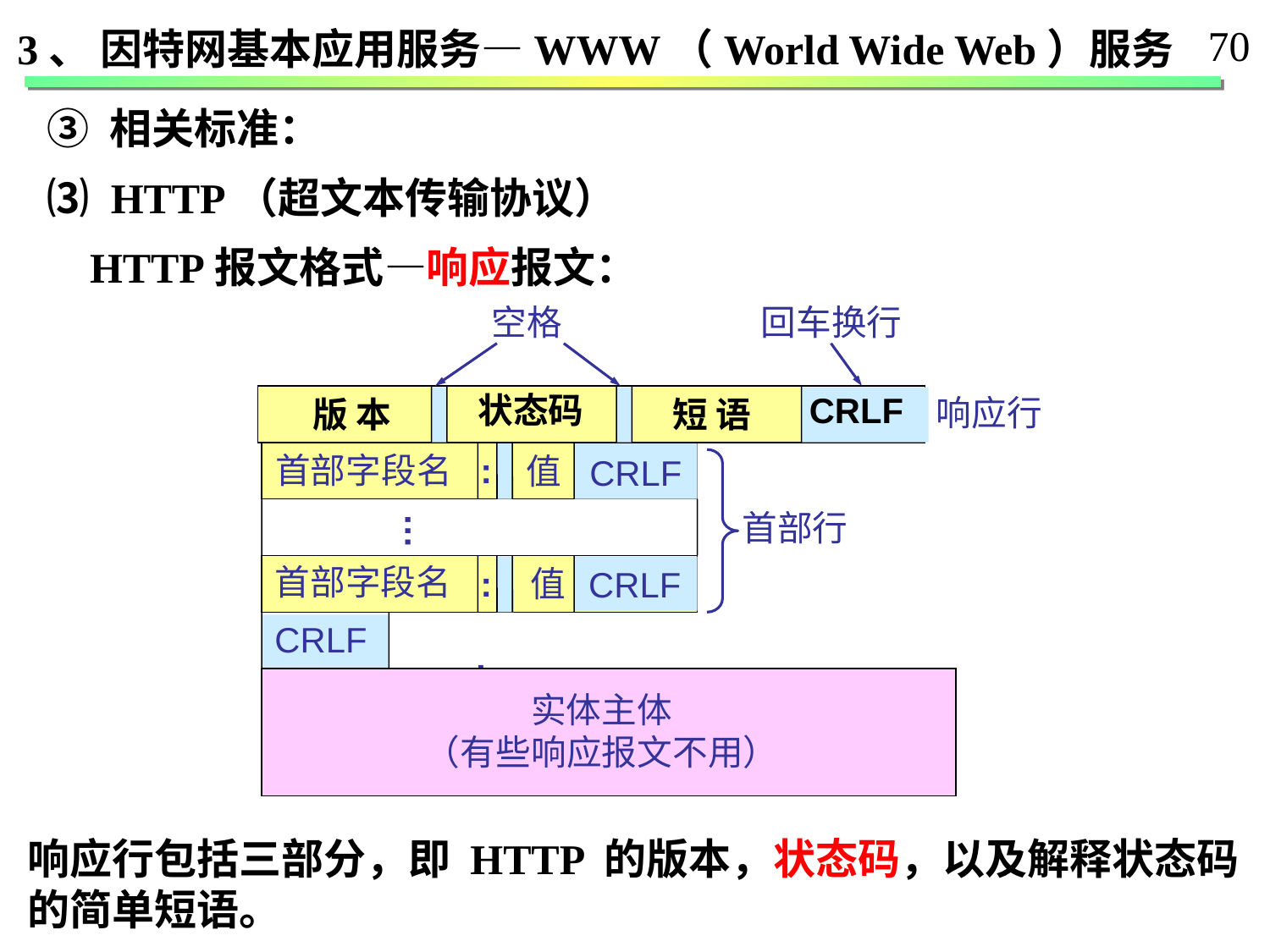

70
3、 因特网基本应用服务—WWW（World Wide Web）服务

③ 相关标准：
⑶  HTTP（超文本传输协议）
    HTTP报文格式—响应报文：
空格
回车换行

状态码
CRLF
响应行

版 本
短 语

首部字段名
:

值

CRLF

首部行
…
首部字段名

值

:
CRLF

CRLF

:

实体主体
（有些响应报文不用）
响应行包括三部分，即 HTTP 的版本，状态码，以及解释状态码的简单短语。